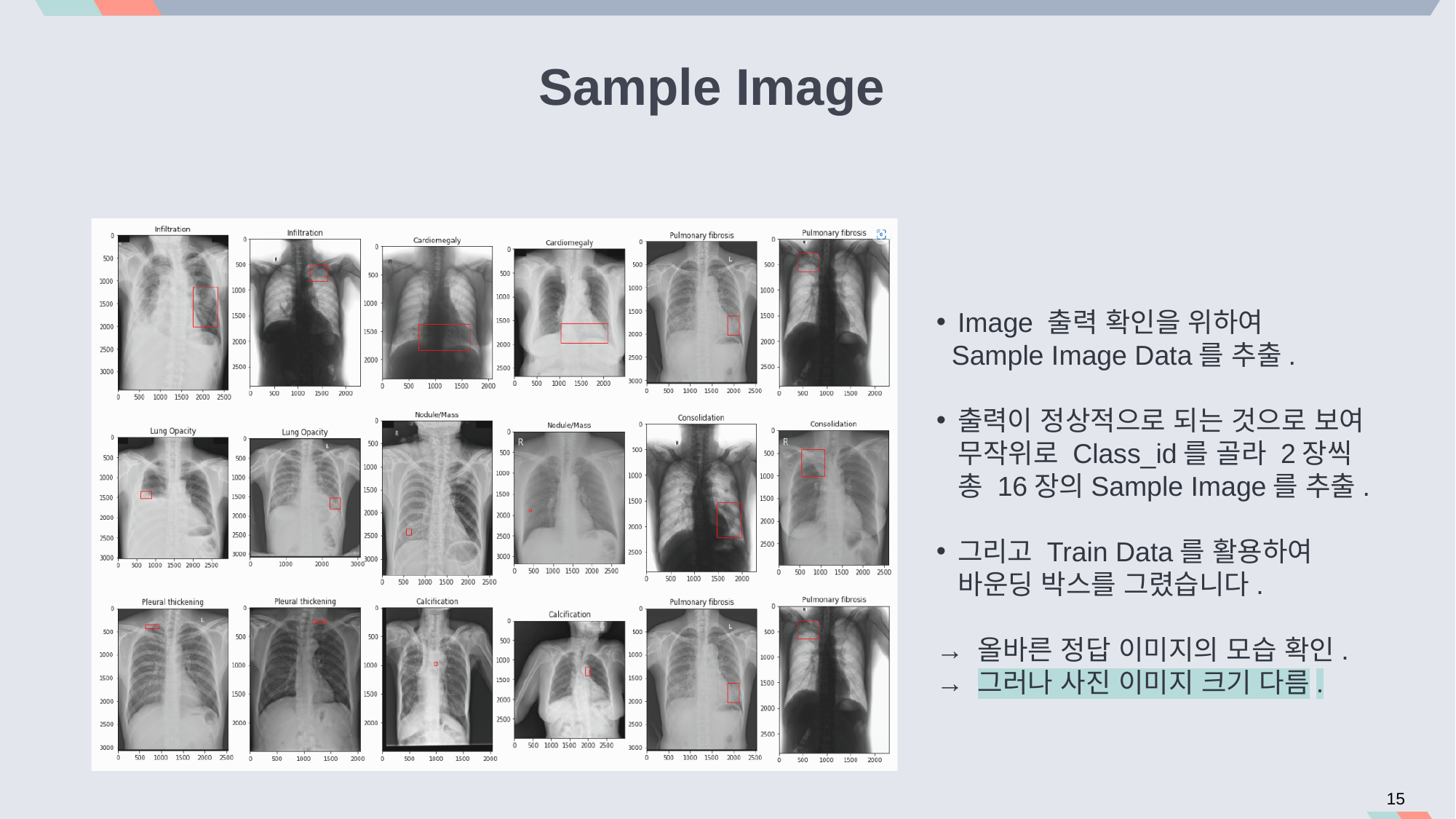

Sample Image

Image 출력 확인을 위하여
  Sample Image Data를 추출.

출력이 정상적으로 되는 것으로 보여
  무작위로 Class_id를 골라 2장씩
  총 16장의Sample Image를 추출.

그리고 Train Data를 활용하여
  바운딩 박스를 그렸습니다.

→ 올바른 정답 이미지의 모습 확인.
→ 그러나 사진 이미지 크기 다름.